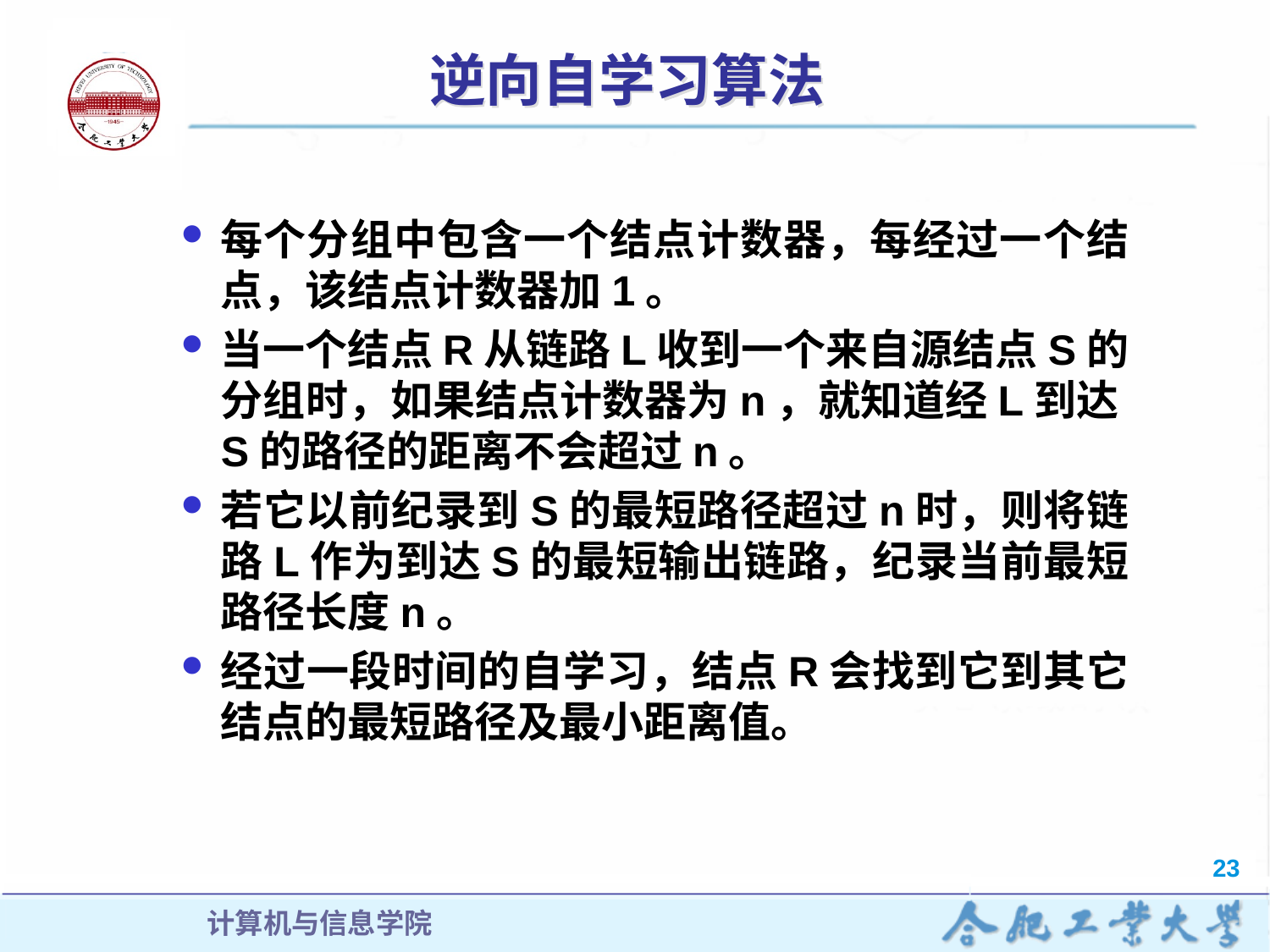

# 逆向自学习算法
每个分组中包含一个结点计数器，每经过一个结点，该结点计数器加1。
当一个结点R从链路L收到一个来自源结点S的分组时，如果结点计数器为n，就知道经L到达S的路径的距离不会超过n。
若它以前纪录到S的最短路径超过n时，则将链路L作为到达S的最短输出链路，纪录当前最短路径长度n。
经过一段时间的自学习，结点R会找到它到其它结点的最短路径及最小距离值。